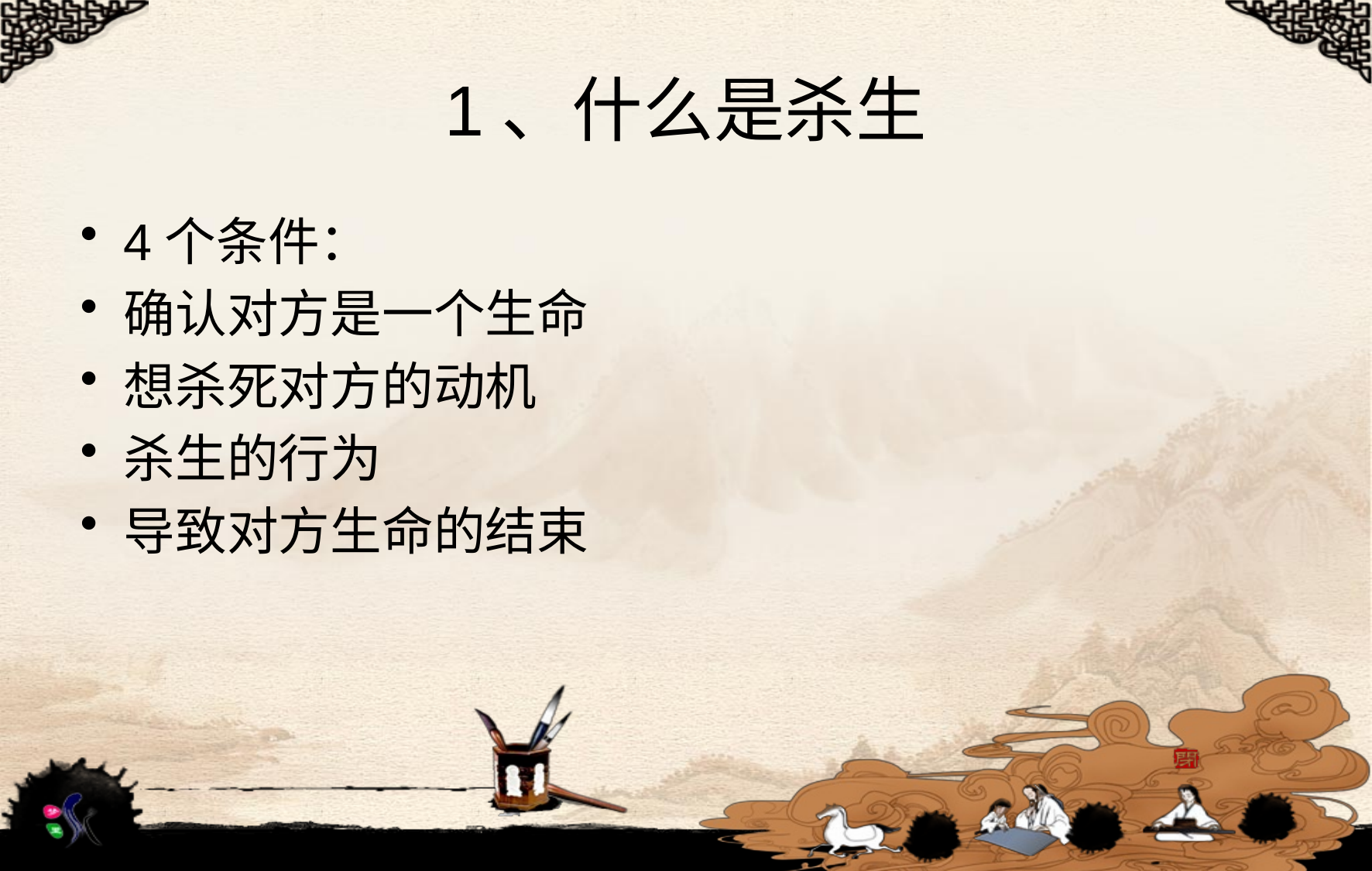

# 1、什么是杀生
4个条件：
确认对方是一个生命
想杀死对方的动机
杀生的行为
导致对方生命的结束